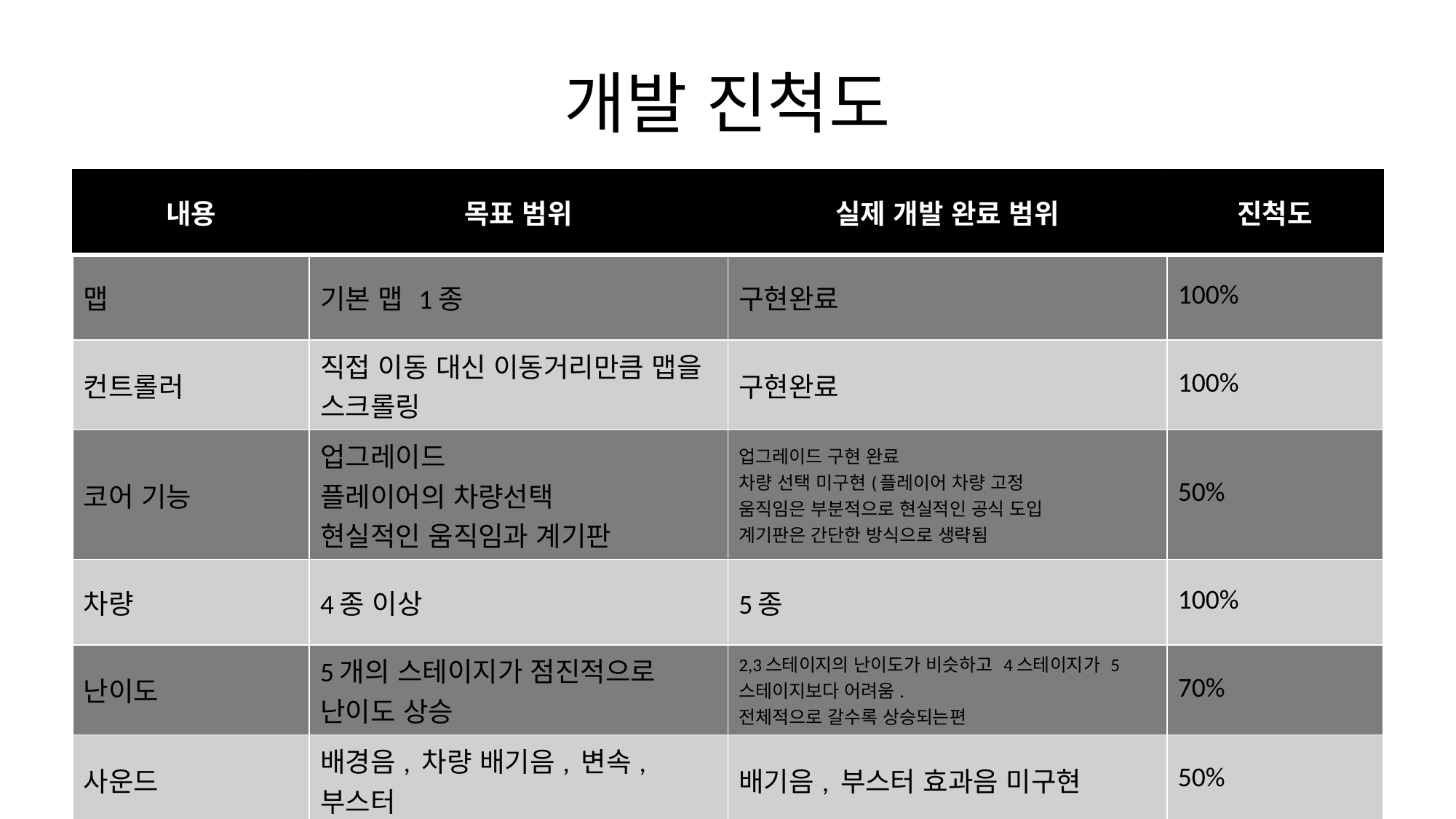

# 개발 진척도
| 내용 | 목표 범위 | 실제 개발 완료 범위 | 진척도 |
| --- | --- | --- | --- |
| 맵 | 기본 맵 1종 | 구현완료 | 100% |
| 컨트롤러 | 직접 이동 대신 이동거리만큼 맵을 스크롤링 | 구현완료 | 100% |
| 코어 기능 | 업그레이드 플레이어의 차량선택 현실적인 움직임과 계기판 | 업그레이드 구현 완료 차량 선택 미구현(플레이어 차량 고정 움직임은 부분적으로 현실적인 공식 도입 계기판은 간단한 방식으로 생략됨 | 50% |
| 차량 | 4종 이상 | 5종 | 100% |
| 난이도 | 5개의 스테이지가 점진적으로 난이도 상승 | 2,3스테이지의 난이도가 비슷하고 4스테이지가 5스테이지보다 어려움. 전체적으로 갈수록 상승되는편 | 70% |
| 사운드 | 배경음, 차량 배기음, 변속, 부스터 | 배기음, 부스터 효과음 미구현 | 50% |